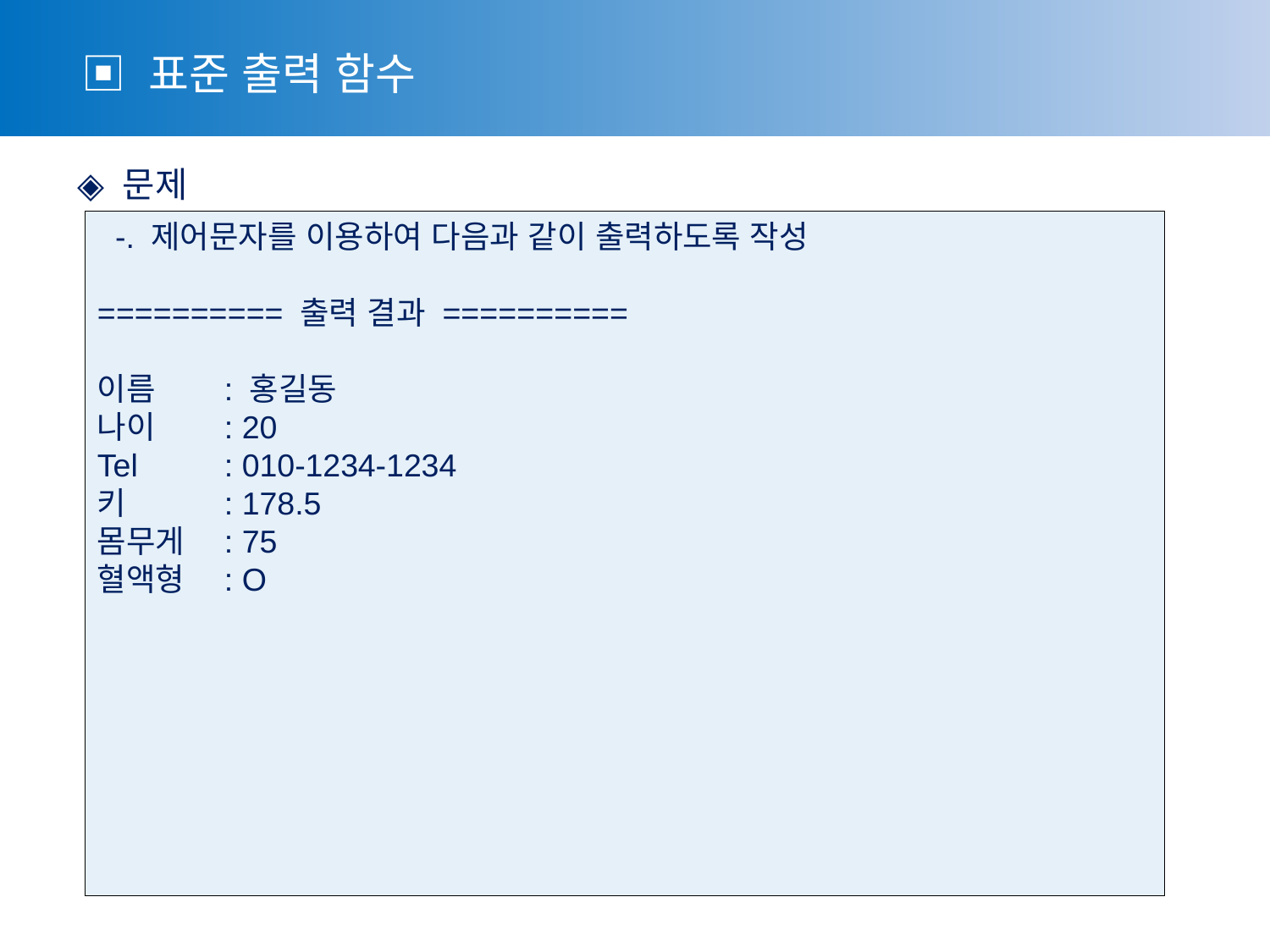

▣ 표준 출력 함수
 ◈ 문제

  -. 제어문자를 이용하여 다음과 같이 출력하도록 작성

========== 출력 결과 ==========

이름 	: 홍길동
나이 	: 20
Tel 	: 010-1234-1234
키 	: 178.5
몸무게 	: 75
혈액형 	: O